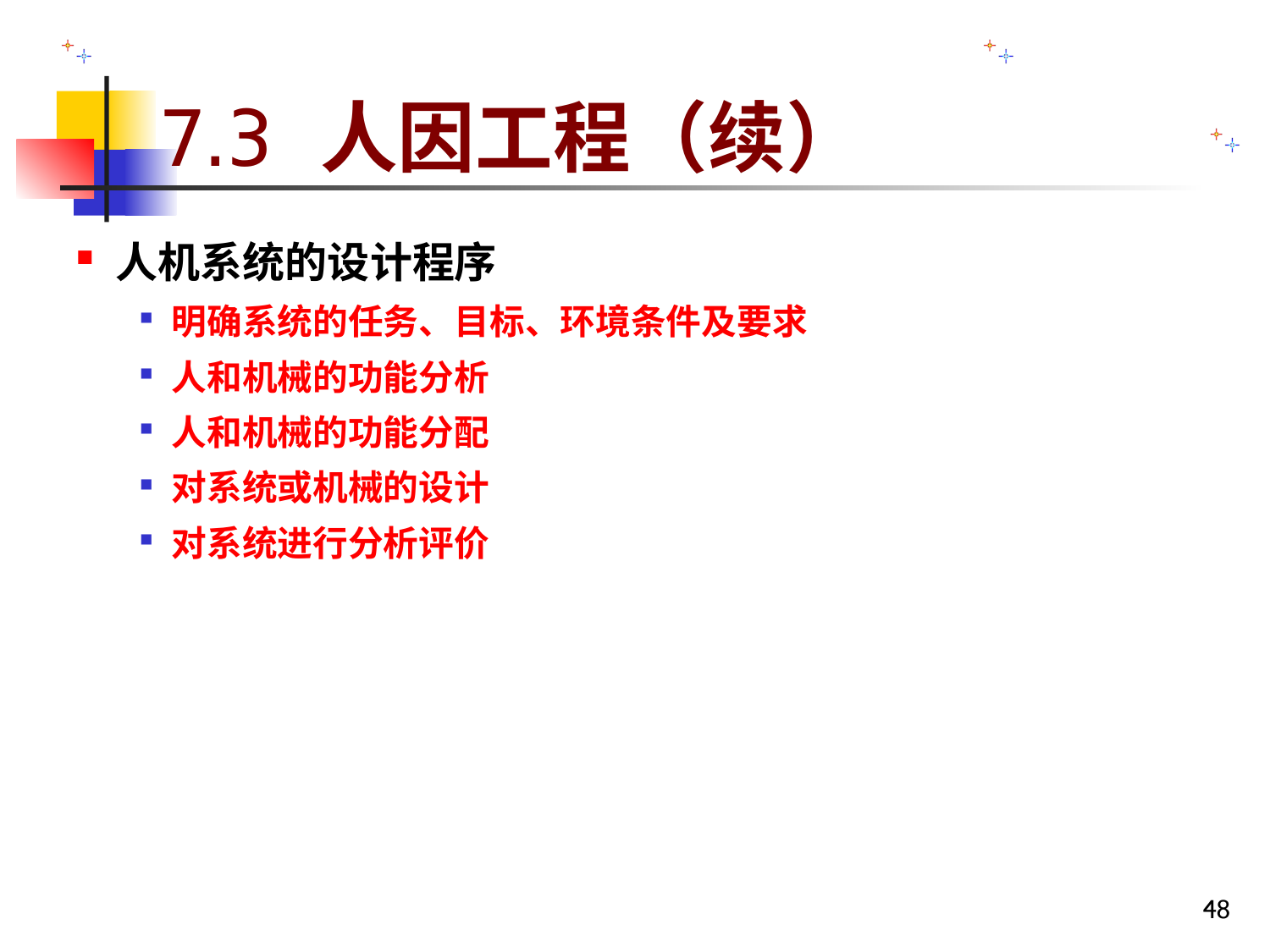

# 7.3 人因工程（续）
人机系统的设计程序
明确系统的任务、目标、环境条件及要求
人和机械的功能分析
人和机械的功能分配
对系统或机械的设计
对系统进行分析评价

48